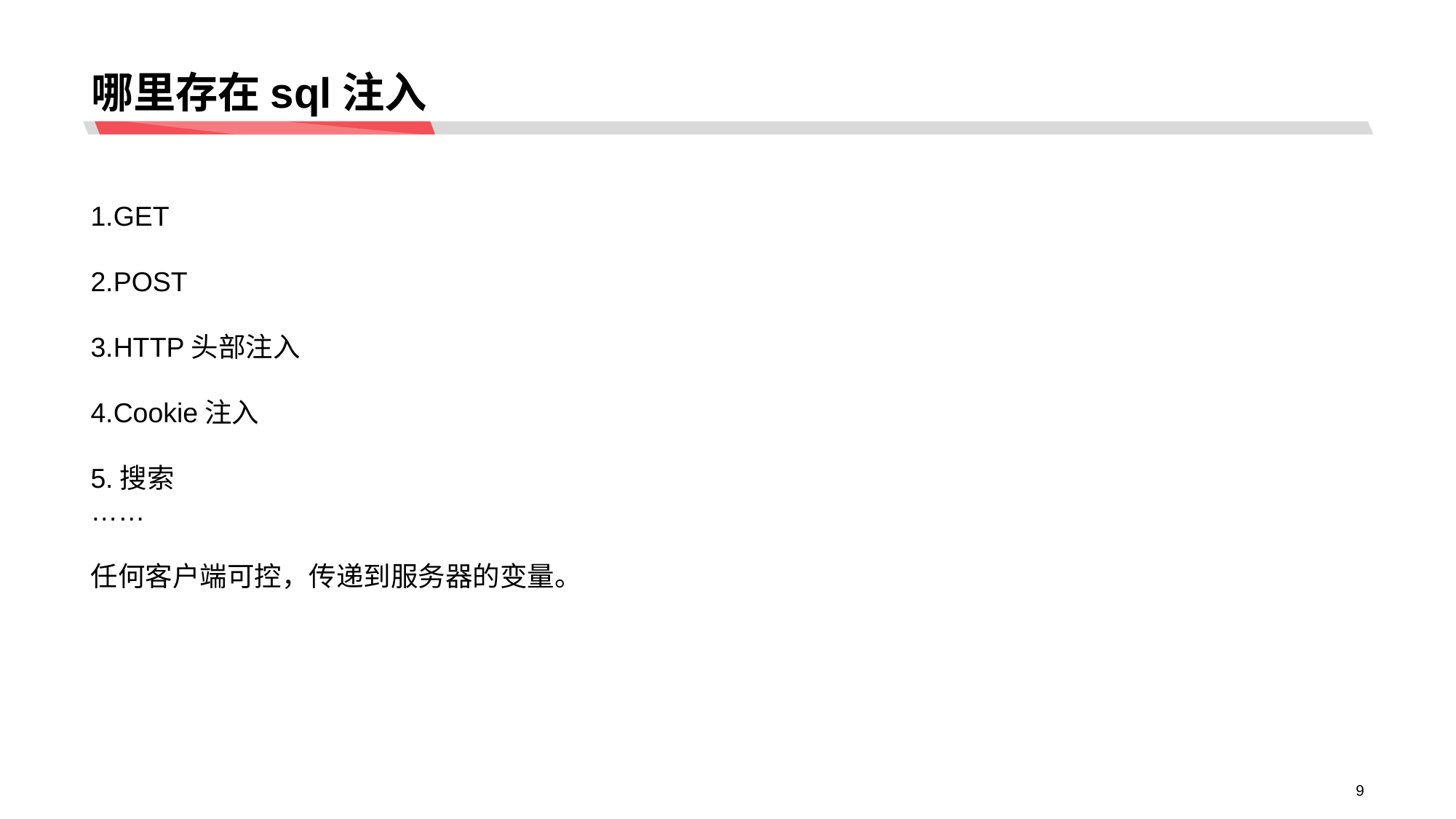

# 哪里存在sql注入
1.GET

2.POST

3.HTTP头部注入

4.Cookie注入

5.搜索
……

任何客户端可控，传递到服务器的变量。
9